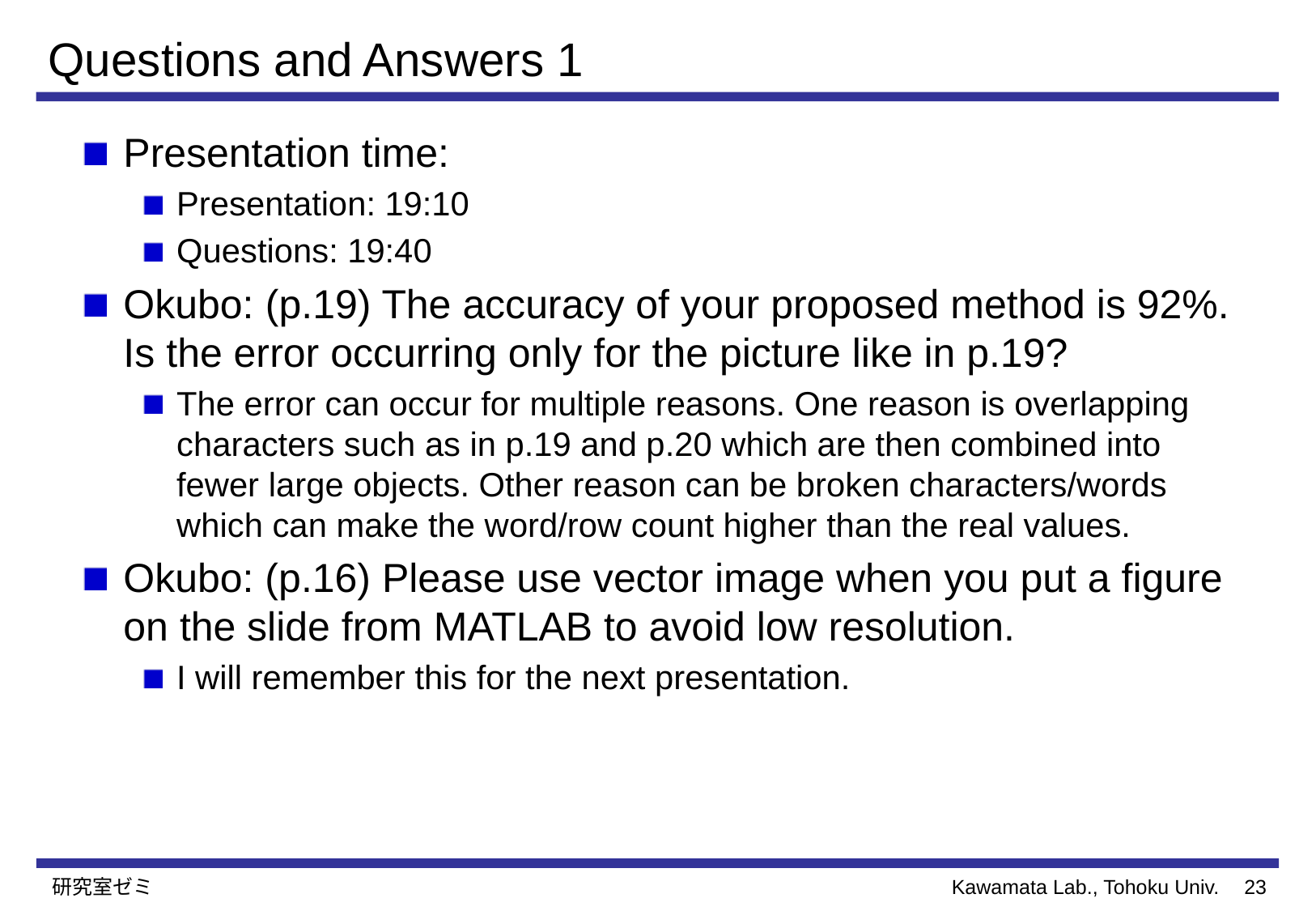

# Questions and Answers 1
Presentation time:
Presentation: 19:10
Questions: 19:40
Okubo: (p.19) The accuracy of your proposed method is 92%. Is the error occurring only for the picture like in p.19?
The error can occur for multiple reasons. One reason is overlapping characters such as in p.19 and p.20 which are then combined into fewer large objects. Other reason can be broken characters/words which can make the word/row count higher than the real values.
Okubo: (p.16) Please use vector image when you put a figure on the slide from MATLAB to avoid low resolution.
I will remember this for the next presentation.
研究室ゼミ
23